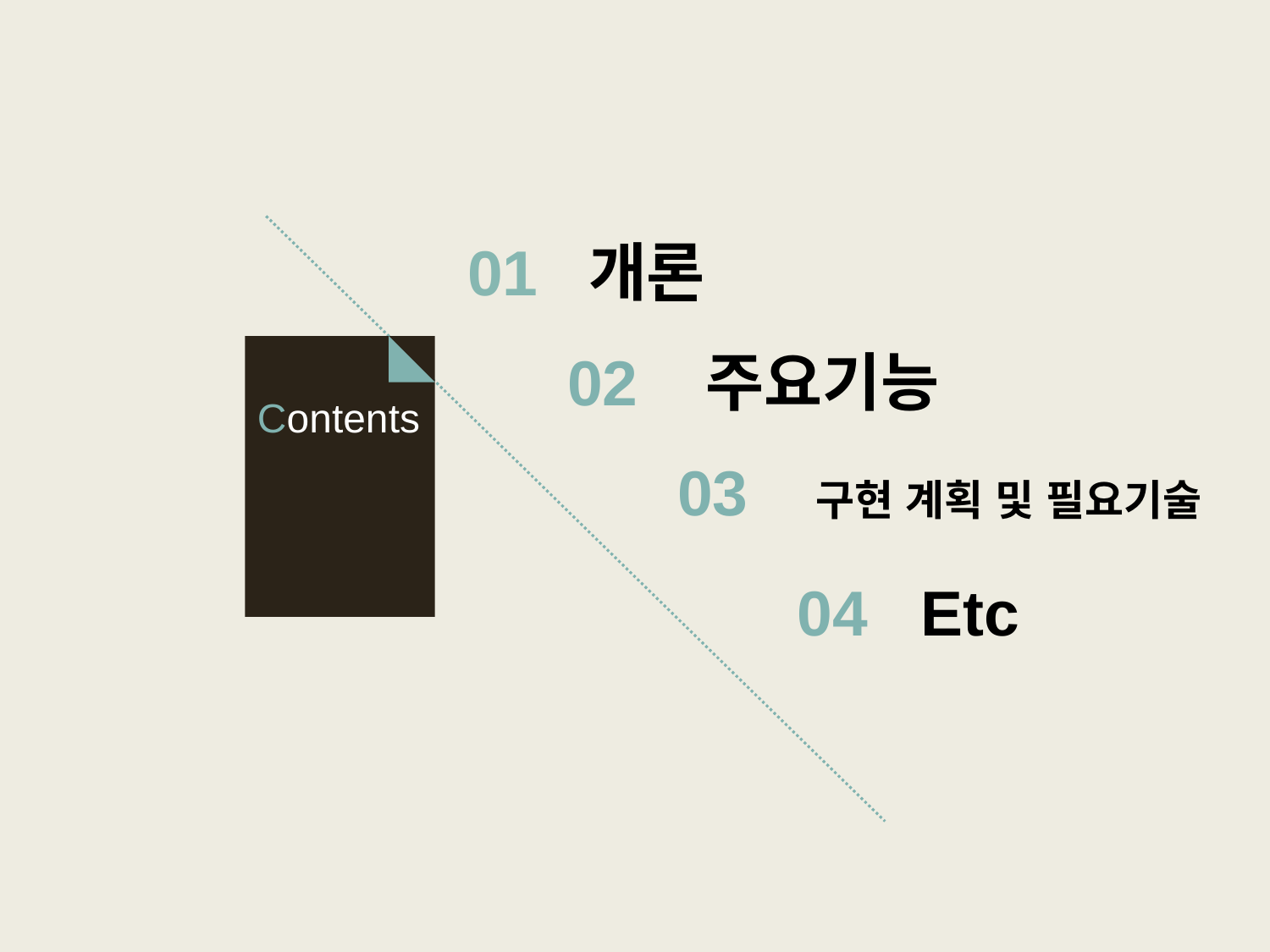

01  개론

02   주요기능
Contents
03   구현 계획 및 필요기술
04   Etc